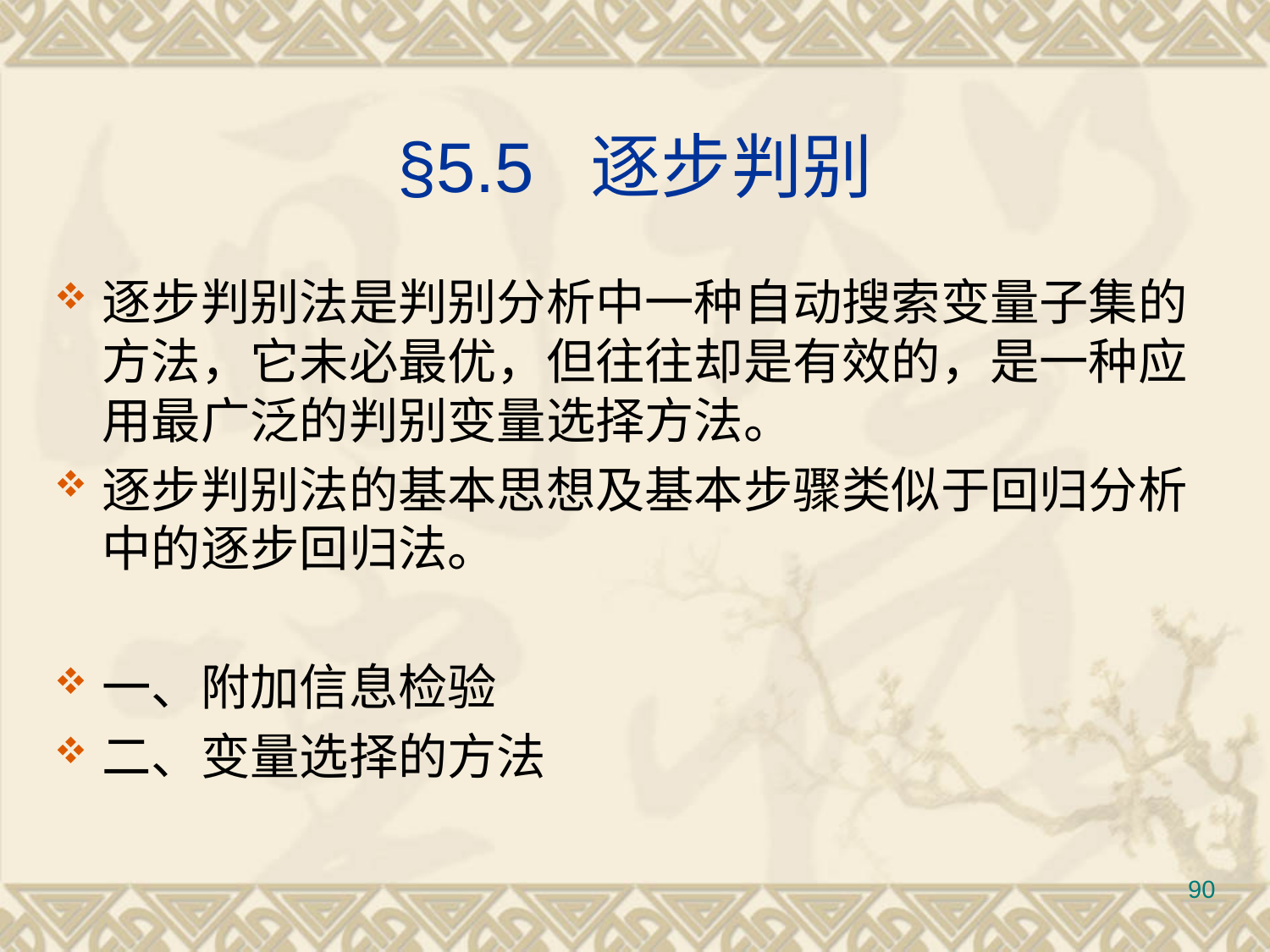

# §5.5  逐步判别
逐步判别法是判别分析中一种自动搜索变量子集的方法，它未必最优，但往往却是有效的，是一种应用最广泛的判别变量选择方法。
逐步判别法的基本思想及基本步骤类似于回归分析中的逐步回归法。

一、附加信息检验
二、变量选择的方法
90